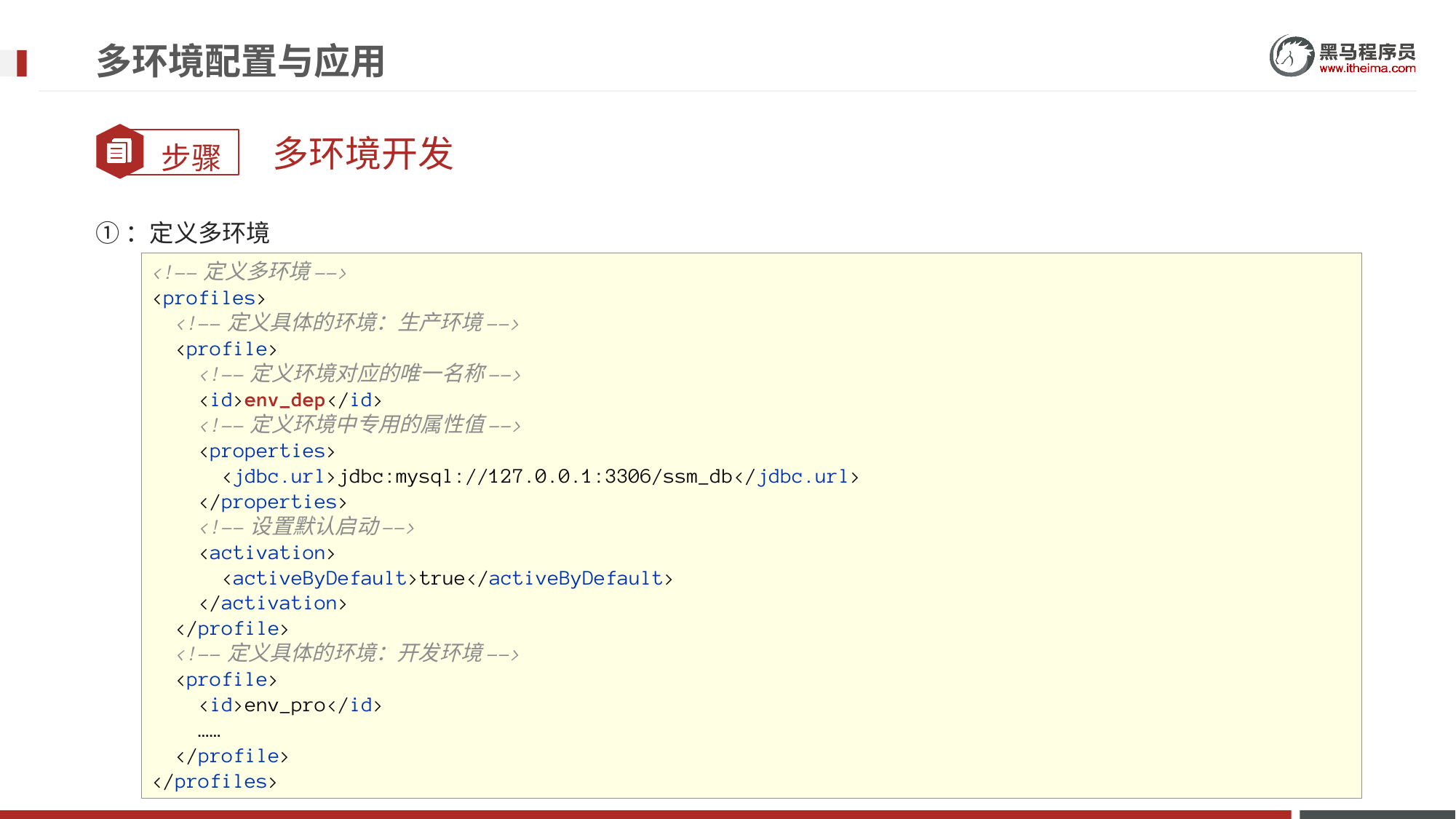

# 多环境配置与应用
多环境开发
①：定义多环境
<!--定义多环境-->
<profiles>
  <!--定义具体的环境：生产环境-->
  <profile>
    <!--定义环境对应的唯一名称-->
    <id>env_dep</id>
    <!--定义环境中专用的属性值-->
    <properties>
      <jdbc.url>jdbc:mysql://127.0.0.1:3306/ssm_db</jdbc.url>
    </properties>
    <!--设置默认启动-->
    <activation>
      <activeByDefault>true</activeByDefault>
    </activation>
  </profile>
  <!--定义具体的环境：开发环境-->
  <profile>
    <id>env_pro</id>
    ……
  </profile>
</profiles>